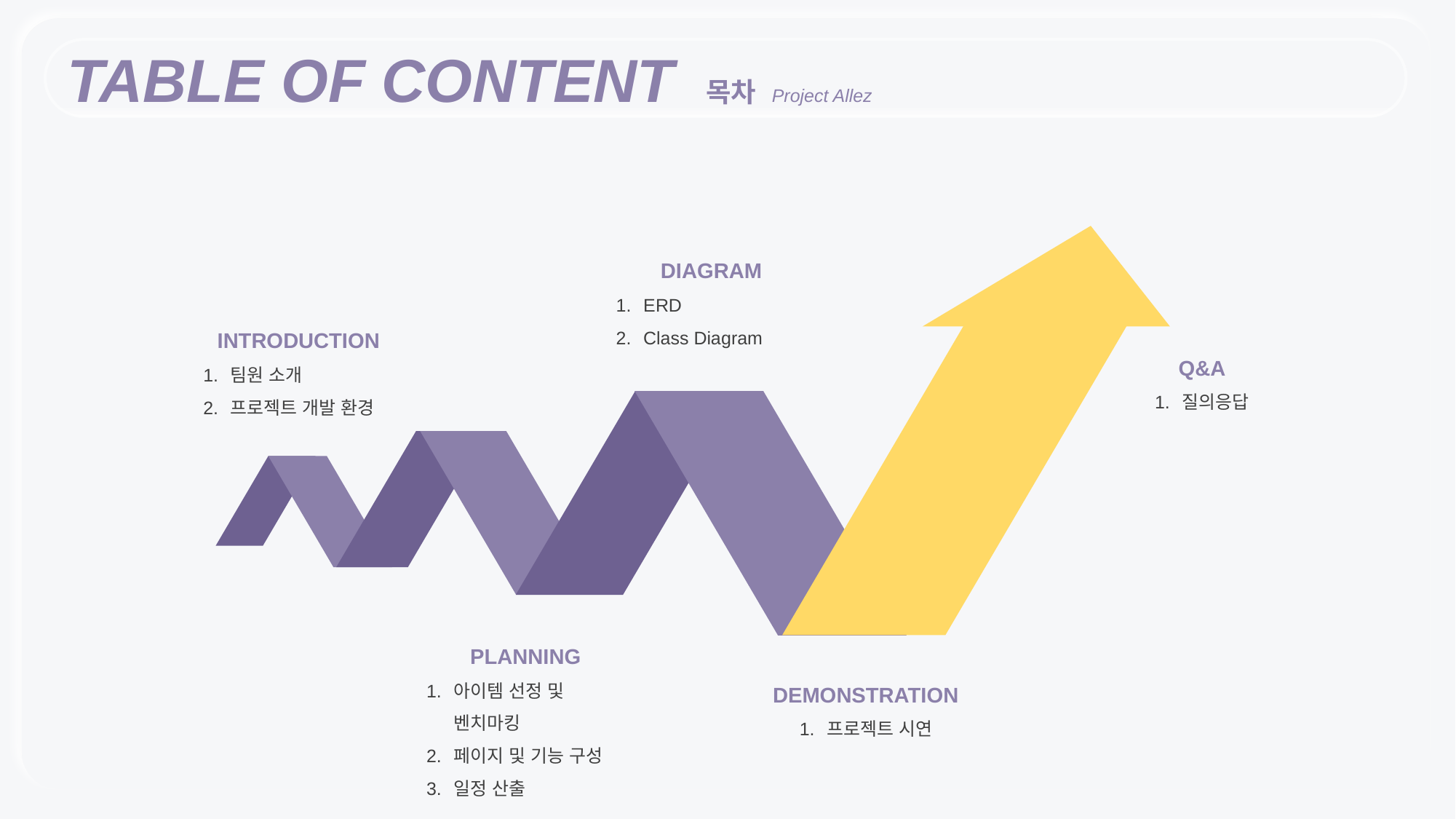

TABLE OF CONTENT 목차 Project Allez

DIAGRAM
ERD
Class Diagram
INTRODUCTION
팀원 소개
프로젝트 개발 환경

Q&A
질의응답

PLANNING
아이템 선정 및 벤치마킹
페이지 및 기능 구성
일정 산출
DEMONSTRATION
프로젝트 시연